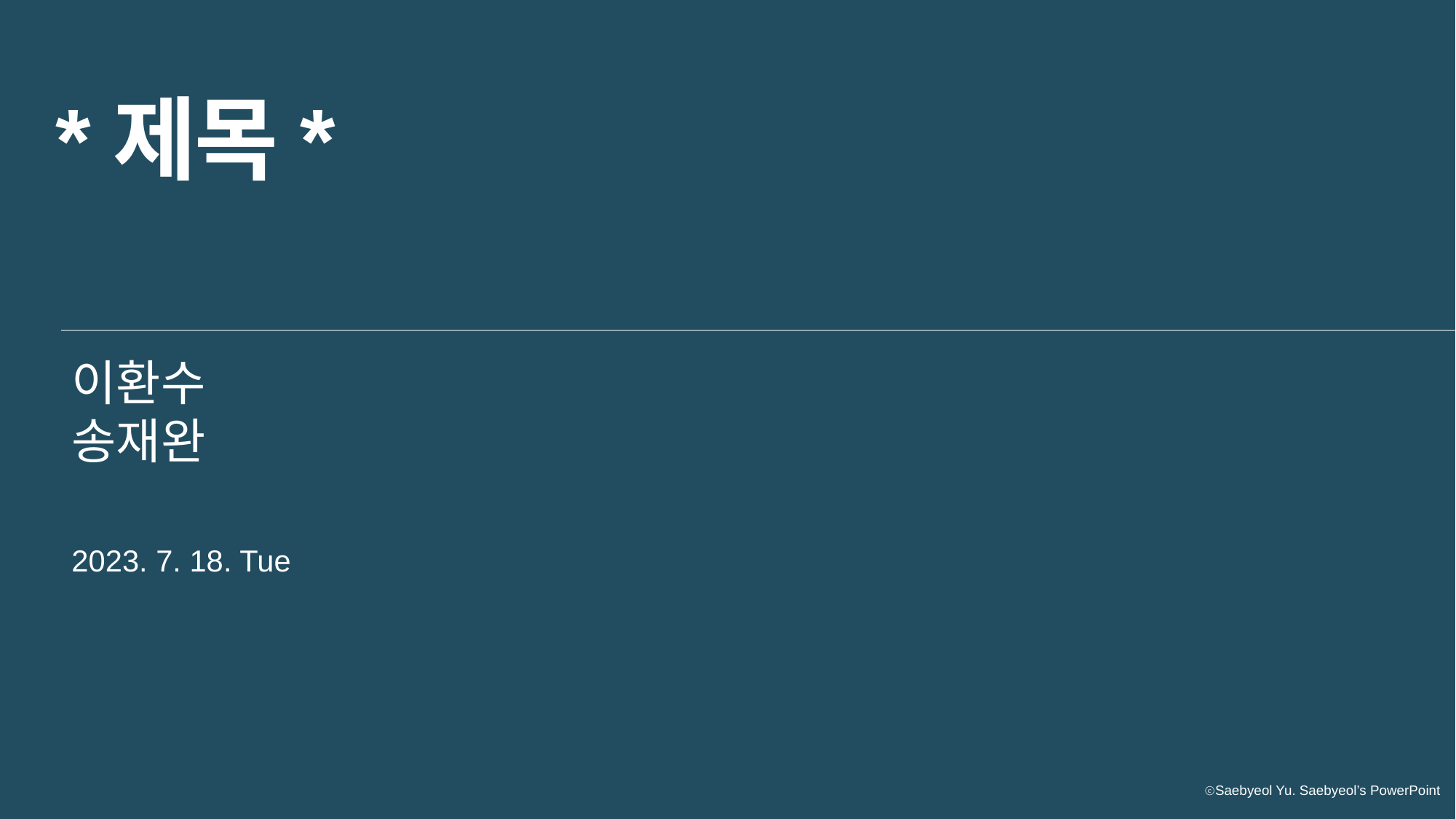

*제목*
이환수
송재완

2023. 7. 18. Tue